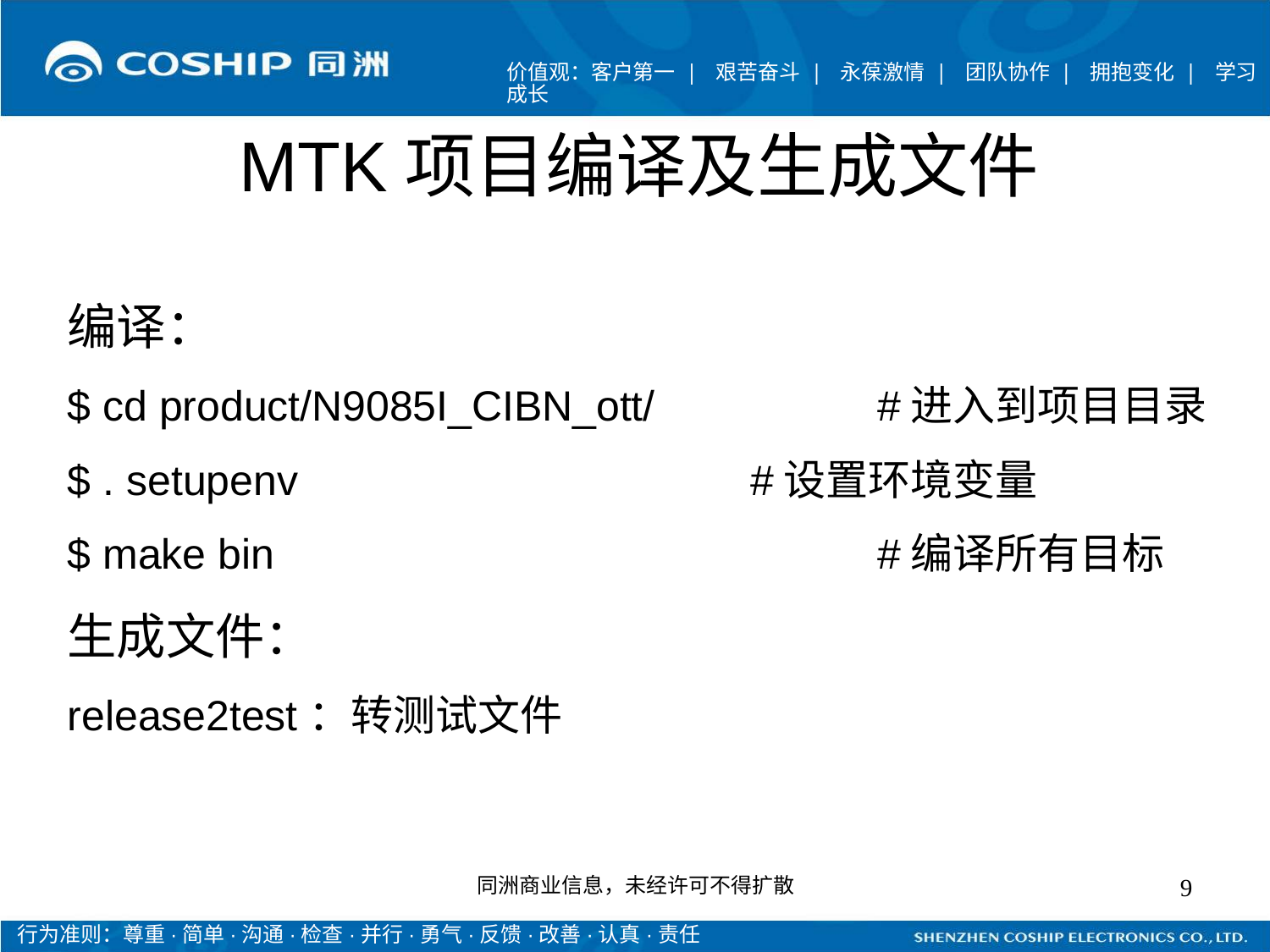

# MTK项目编译及生成文件
编译：
$ cd product/N9085I_CIBN_ott/		#进入到项目目录
$ . setupenv 				#设置环境变量
$ make bin					#编译所有目标
生成文件：
release2test：转测试文件